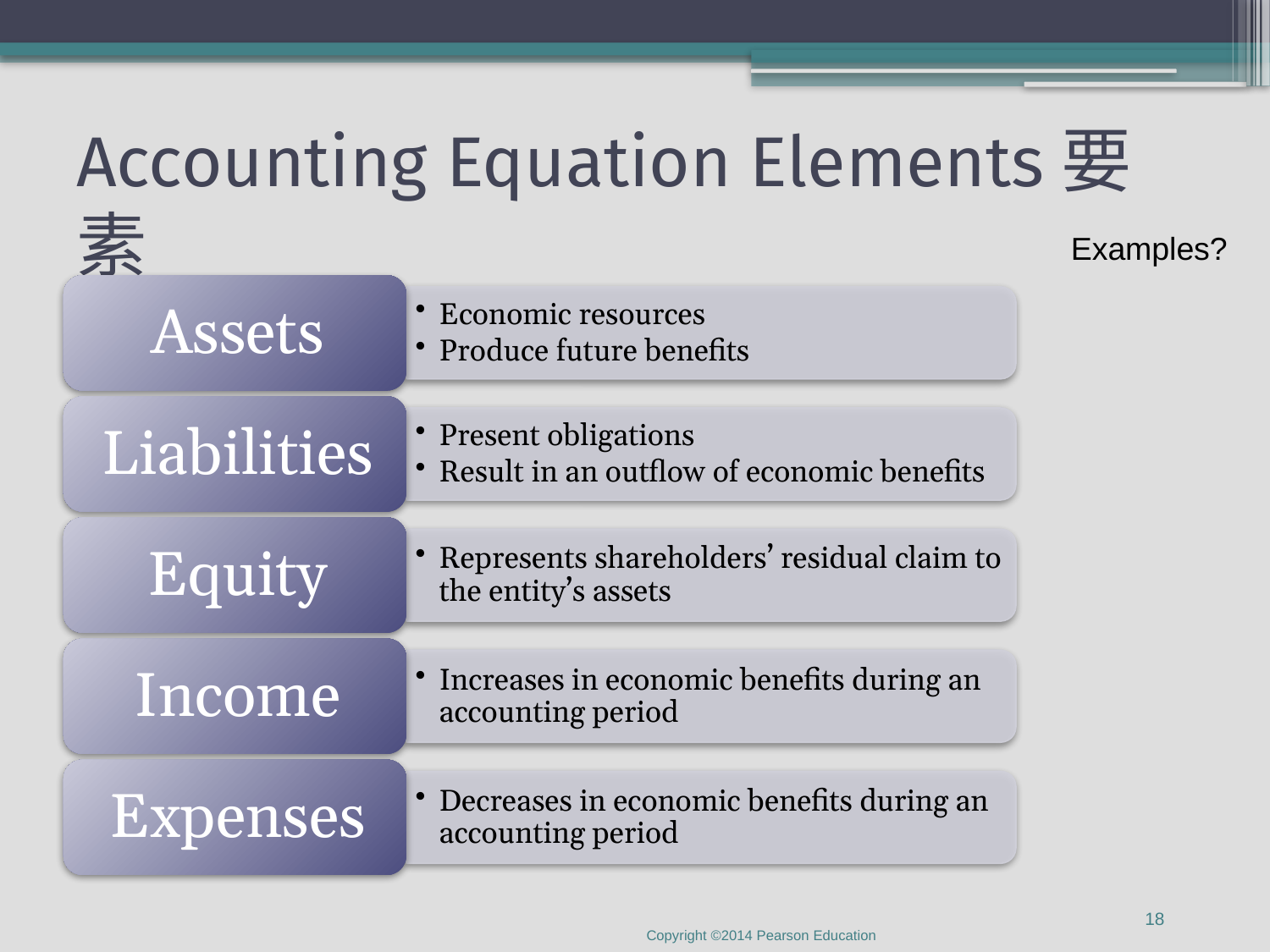

# Accounting Equation Elements要素
Examples?
Economic resources
Produce future benefits
Assets
Present obligations
Result in an outflow of economic benefits
Liabilities
Represents shareholders’ residual claim to the entity’s assets
Equity
Increases in economic benefits during an accounting period
Income
Decreases in economic benefits during an accounting period
Expenses
18
Copyright ©2014 Pearson Education